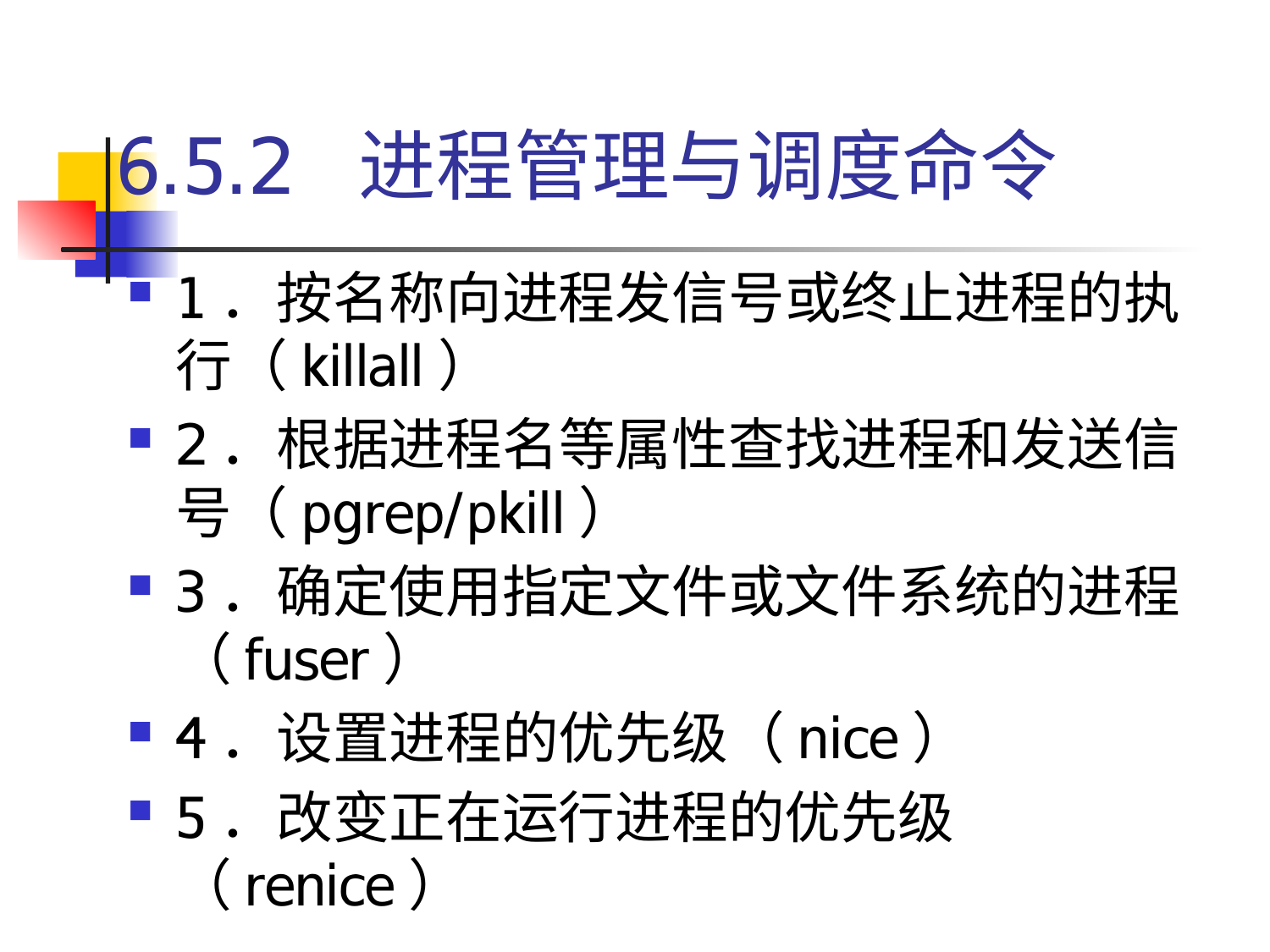

# 6.5.2  进程管理与调度命令
1．按名称向进程发信号或终止进程的执行（killall）
2．根据进程名等属性查找进程和发送信号（pgrep/pkill）
3．确定使用指定文件或文件系统的进程（fuser）
4．设置进程的优先级（nice）
5．改变正在运行进程的优先级（renice）